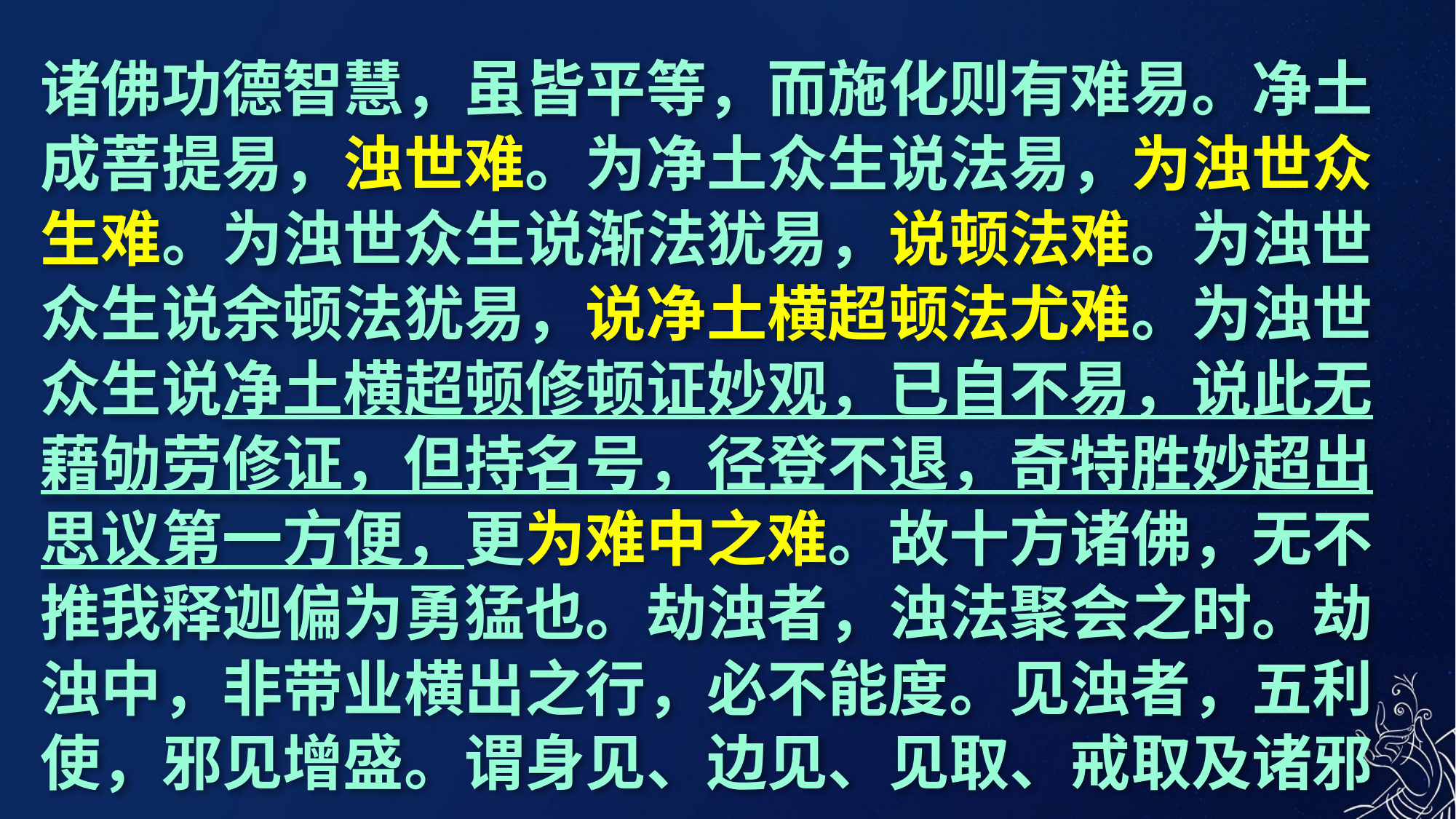

诸佛功德智慧，虽皆平等，而施化则有难易。净土成菩提易，浊世难。为净土众生说法易，为浊世众生难。为浊世众生说渐法犹易，说顿法难。为浊世众生说余顿法犹易，说净土横超顿法尤难。为浊世众生说净土横超顿修顿证妙观，已自不易，说此无藉劬劳修证，但持名号，径登不退，奇特胜妙超出思议第一方便，更为难中之难。故十方诸佛，无不推我释迦偏为勇猛也。劫浊者，浊法聚会之时。劫浊中，非带业横出之行，必不能度。见浊者，五利使，邪见增盛。谓身见、边见、见取、戒取及诸邪